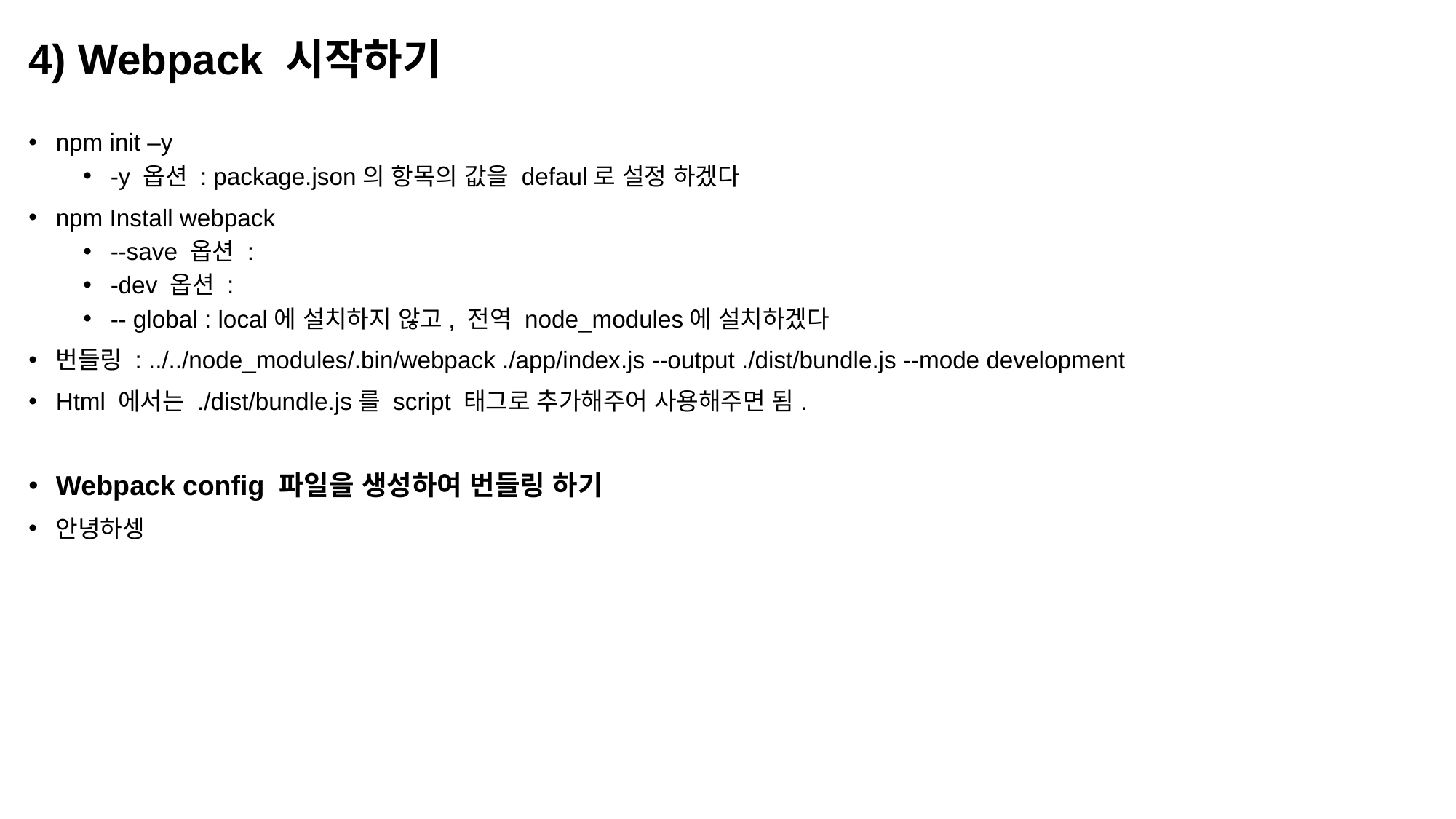

# 4) Webpack 시작하기
npm init –y
-y 옵션 : package.json의 항목의 값을 defaul로 설정 하겠다
npm Install webpack
--save 옵션 :
-dev 옵션 :
-- global : local에 설치하지 않고, 전역 node_modules에 설치하겠다
번들링 : ../../node_modules/.bin/webpack ./app/index.js --output ./dist/bundle.js --mode development
Html 에서는 ./dist/bundle.js를 script 태그로 추가해주어 사용해주면 됨.

Webpack config 파일을 생성하여 번들링 하기
안녕하셍